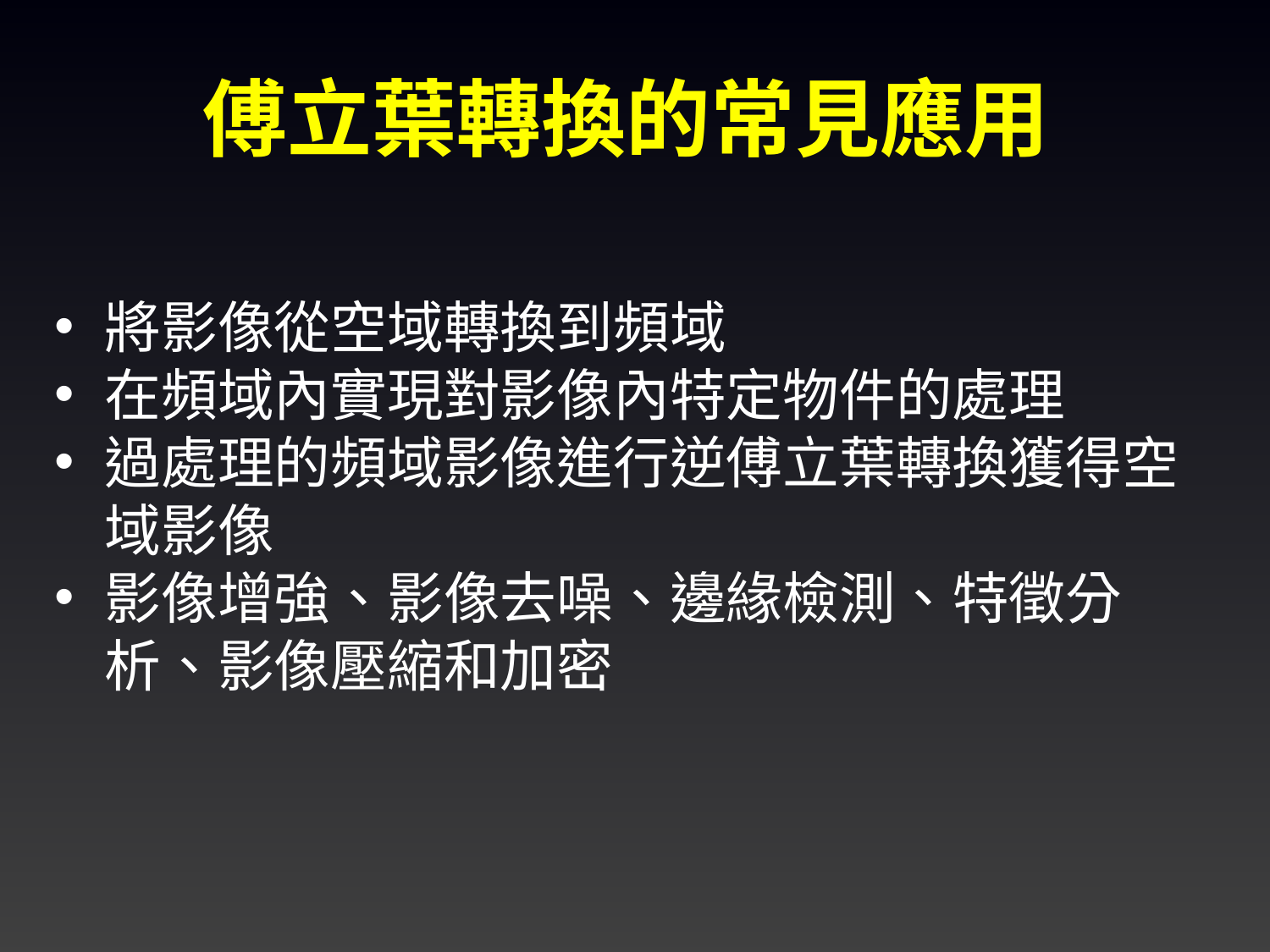

傅立葉轉換的常見應用
將影像從空域轉換到頻域
在頻域內實現對影像內特定物件的處理
過處理的頻域影像進行逆傅立葉轉換獲得空域影像
影像增強、影像去噪、邊緣檢測、特徵分析、影像壓縮和加密